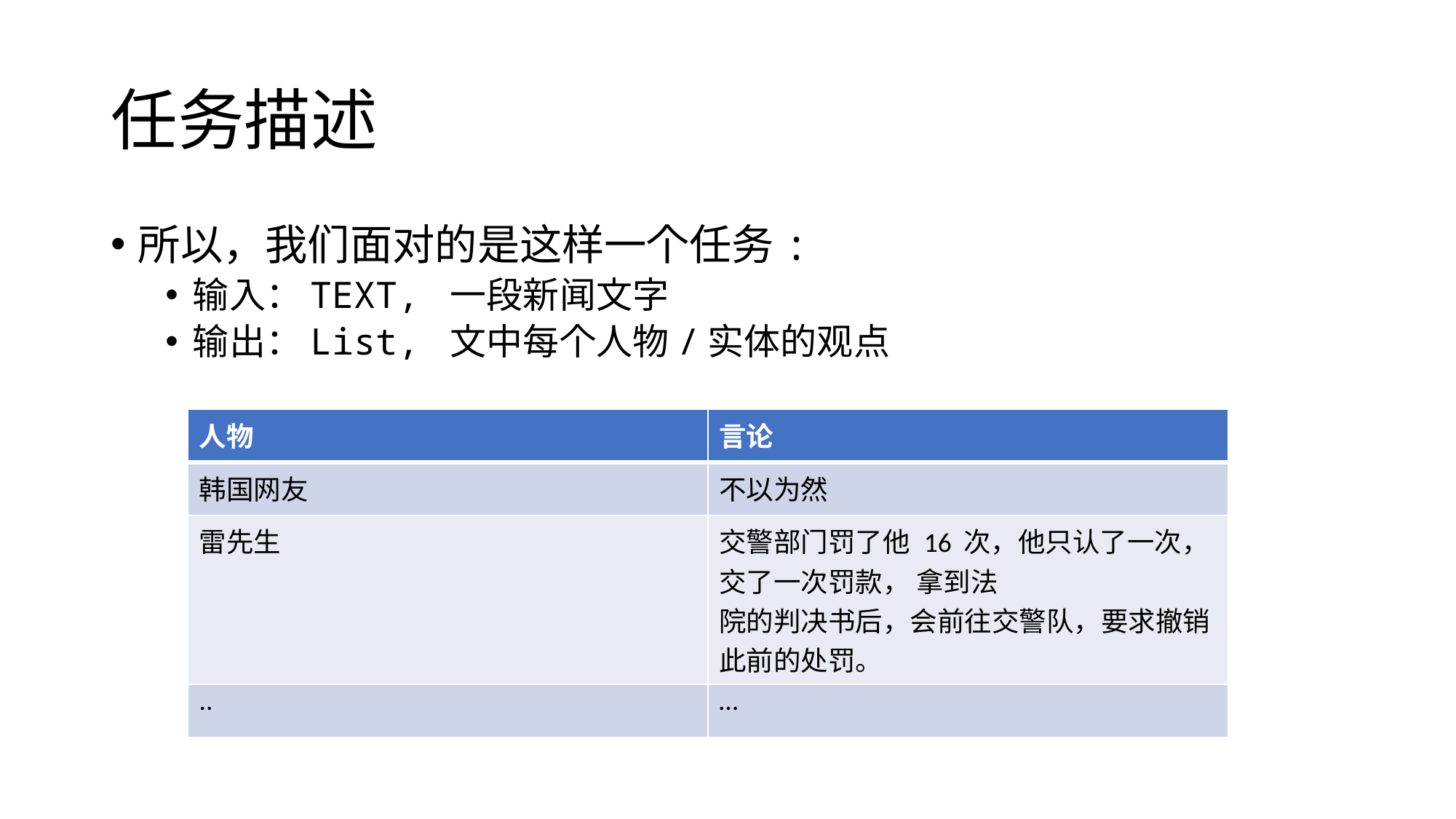

# 任务描述
所以，我们面对的是这样一个任务:
输入：TEXT, 一段新闻文字
输出：List, 文中每个人物/实体的观点

| 人物 | 言论 |
| --- | --- |
| 韩国网友 | 不以为然 |
| 雷先生 | 交警部门罚了他 16 次，他只认了一次，交了一次罚款， 拿到法 院的判决书后，会前往交警队，要求撤销此前的处罚。 |
| .. | … |